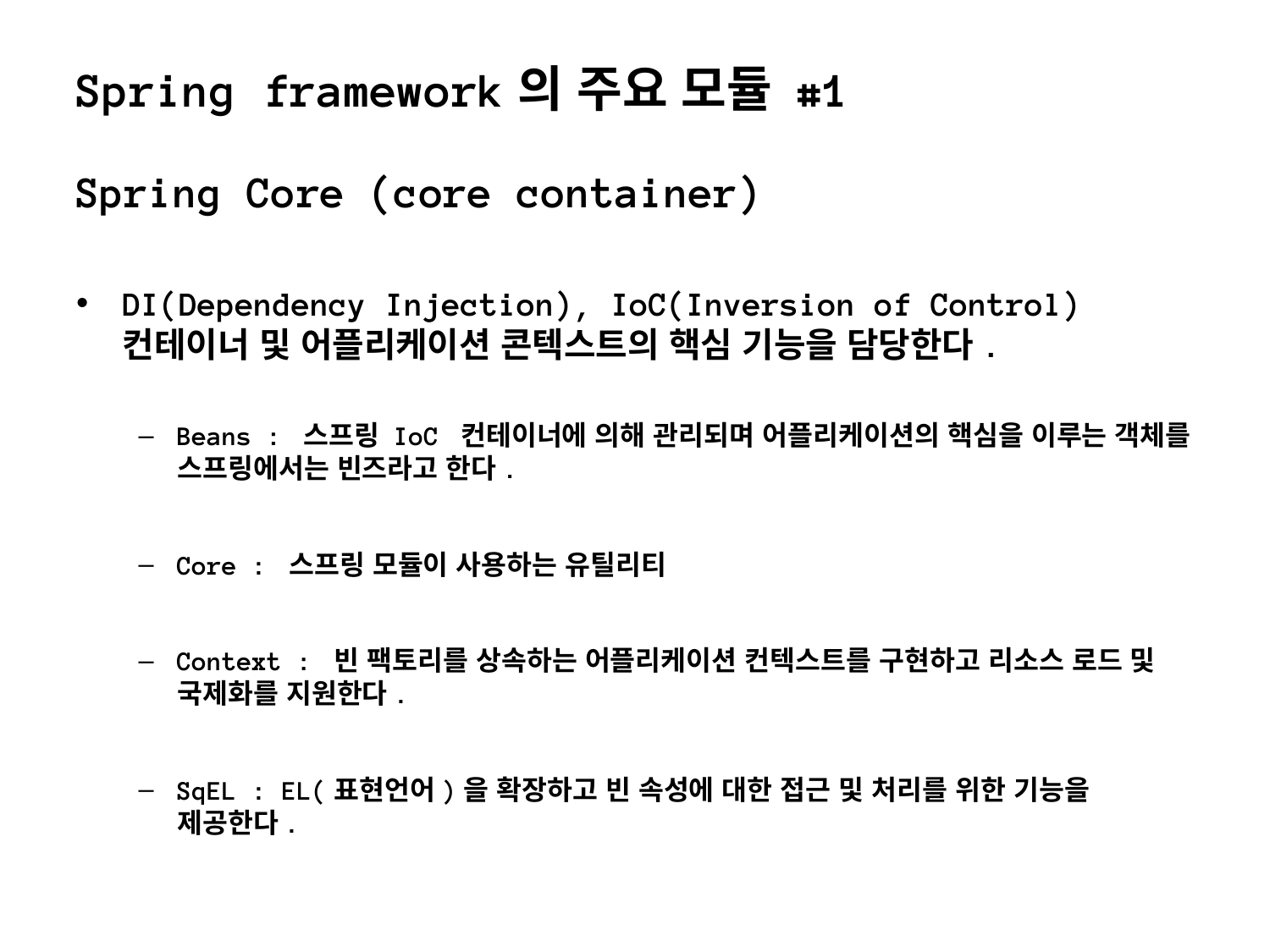

# Spring framework의 주요 모듈 #1
Spring Core (core container)

DI(Dependency Injection), IoC(Inversion of Control) 컨테이너 및 어플리케이션 콘텍스트의 핵심 기능을 담당한다.

Beans : 스프링 IoC 컨테이너에 의해 관리되며 어플리케이션의 핵심을 이루는 객체를 스프링에서는 빈즈라고 한다.

Core : 스프링 모듈이 사용하는 유틸리티

Context : 빈 팩토리를 상속하는 어플리케이션 컨텍스트를 구현하고 리소스 로드 및 국제화를 지원한다.

SqEL : EL(표현언어)을 확장하고 빈 속성에 대한 접근 및 처리를 위한 기능을 제공한다.